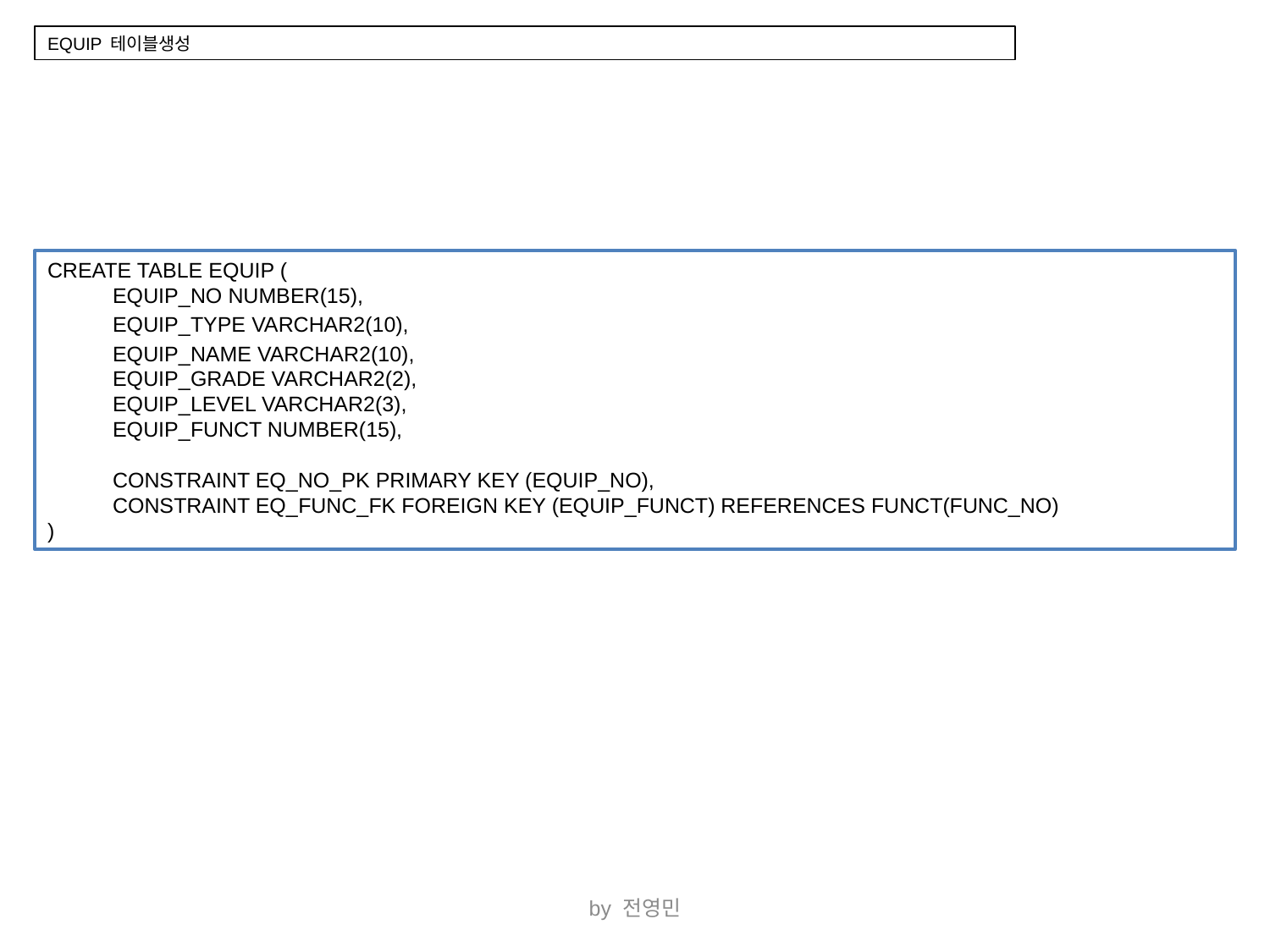

EQUIP 테이블생성
CREATE TABLE EQUIP (
           EQUIP_NO NUMBER(15),
           EQUIP_TYPE VARCHAR2(10),
           EQUIP_NAME VARCHAR2(10),
           EQUIP_GRADE VARCHAR2(2),
           EQUIP_LEVEL VARCHAR2(3),
           EQUIP_FUNCT NUMBER(15),

           CONSTRAINT EQ_NO_PK PRIMARY KEY (EQUIP_NO),
           CONSTRAINT EQ_FUNC_FK FOREIGN KEY (EQUIP_FUNCT) REFERENCES FUNCT(FUNC_NO)
)
by 전영민